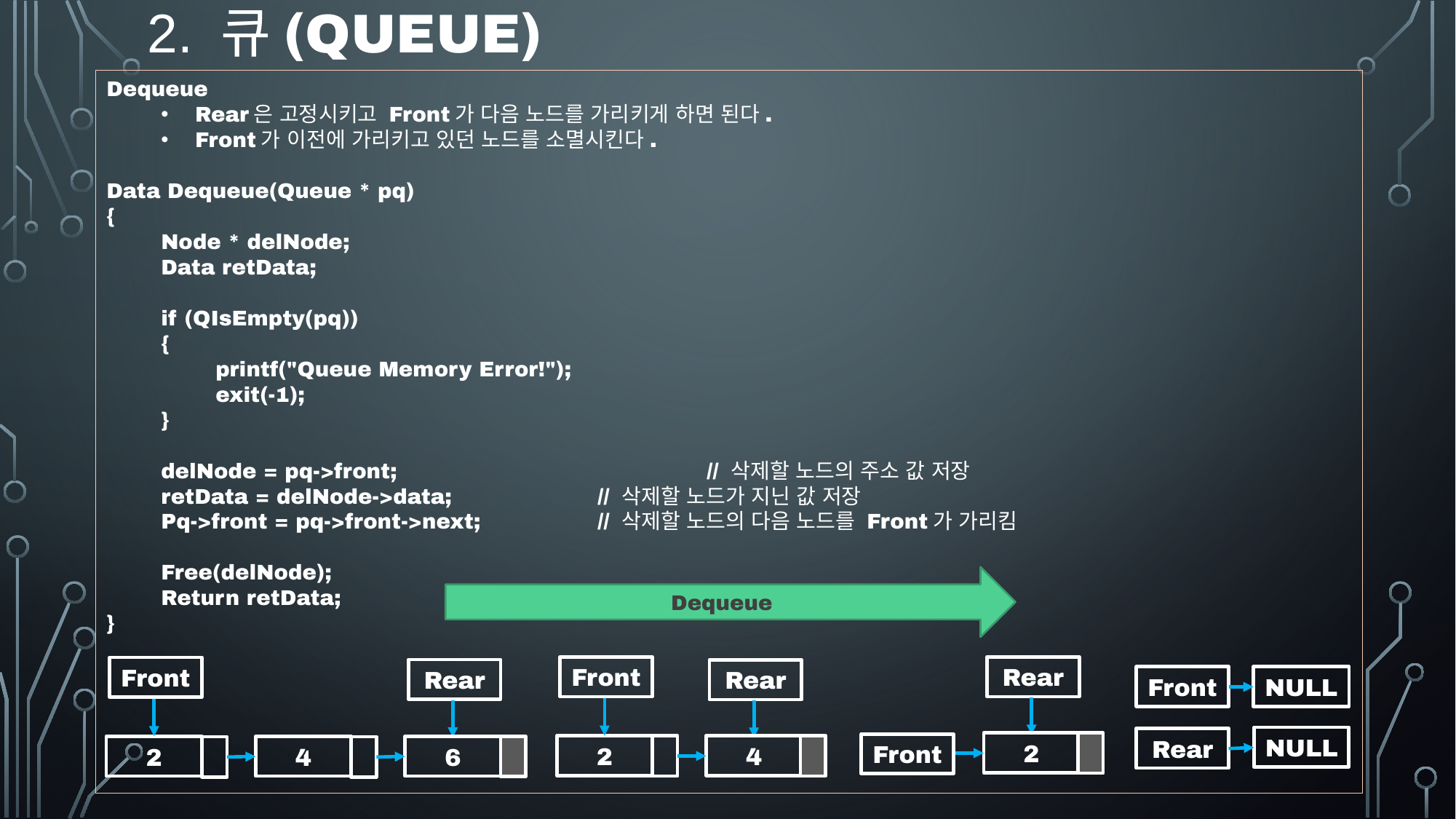

# 2. 큐(queue)
Dequeue
Rear은 고정시키고 Front가 다음 노드를 가리키게 하면 된다.
Front가 이전에 가리키고 있던 노드를 소멸시킨다.

Data Dequeue(Queue * pq)
{
Node * delNode;
Data retData;

if (QIsEmpty(pq))
{
printf("Queue Memory Error!");
exit(-1);
}

delNode = pq->front;			// 삭제할 노드의 주소 값 저장
retData = delNode->data;		// 삭제할 노드가 지닌 값 저장
Pq->front = pq->front->next;		// 삭제할 노드의 다음 노드를 Front가 가리킴

Free(delNode);
Return retData;
}

Dequeue
Front
Rear
2

4

Rear
2

Front
Front
Rear
2
4
6

Front
NULL
NULL
Rear